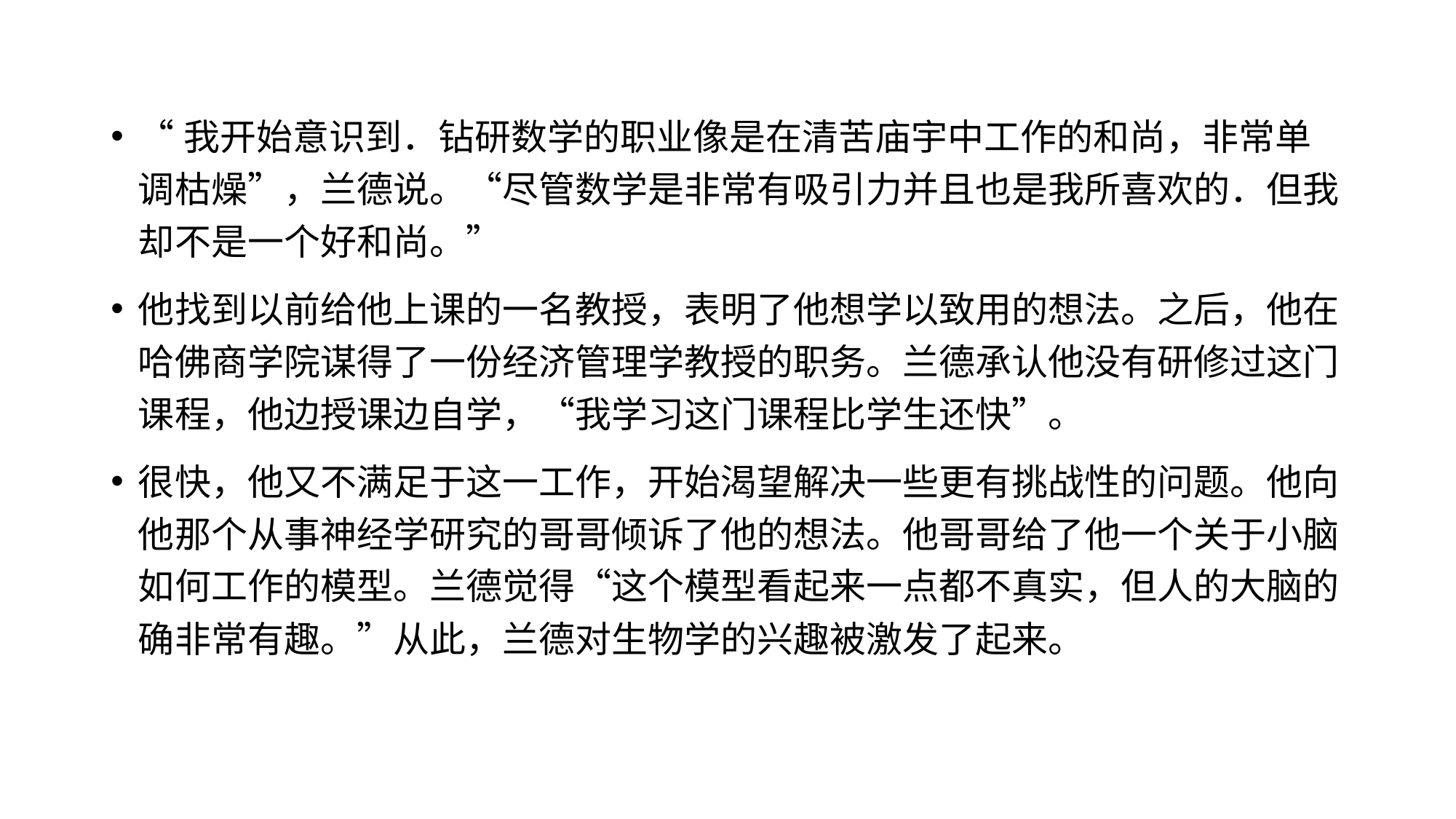

“我开始意识到．钻研数学的职业像是在清苦庙宇中工作的和尚，非常单调枯燥”，兰德说。“尽管数学是非常有吸引力并且也是我所喜欢的．但我却不是一个好和尚。”
他找到以前给他上课的一名教授，表明了他想学以致用的想法。之后，他在哈佛商学院谋得了一份经济管理学教授的职务。兰德承认他没有研修过这门课程，他边授课边自学，“我学习这门课程比学生还快”。
很快，他又不满足于这一工作，开始渴望解决一些更有挑战性的问题。他向他那个从事神经学研究的哥哥倾诉了他的想法。他哥哥给了他一个关于小脑如何工作的模型。兰德觉得“这个模型看起来一点都不真实，但人的大脑的确非常有趣。”从此，兰德对生物学的兴趣被激发了起来。